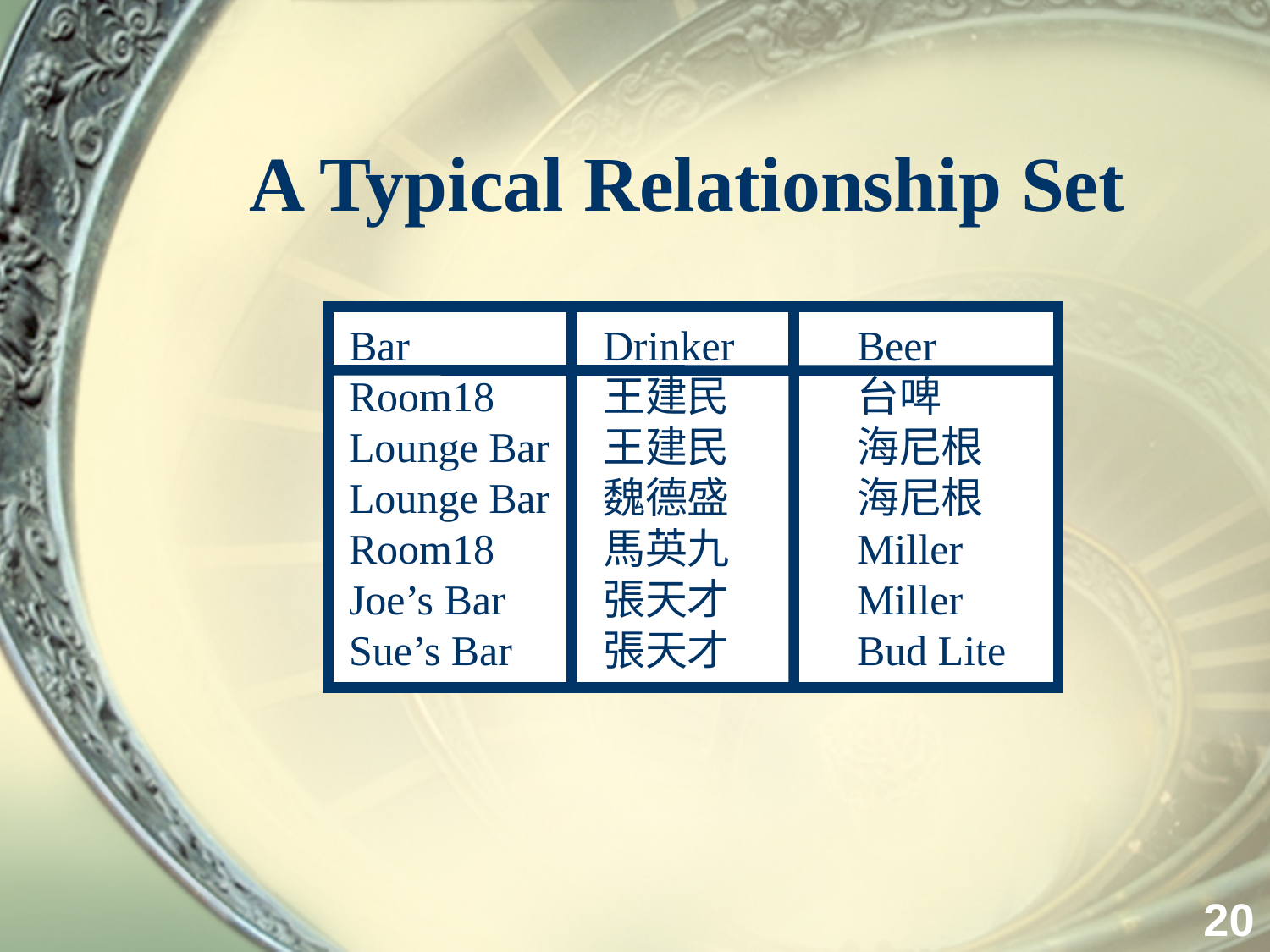

# A Typical Relationship Set

Bar		Drinker	Beer
Room18	王建民	台啤
Lounge Bar	王建民	海尼根
Lounge Bar	魏德盛	海尼根
Room18	馬英九	Miller
Joe’s Bar	張天才	Miller
Sue’s Bar	張天才	Bud Lite

20